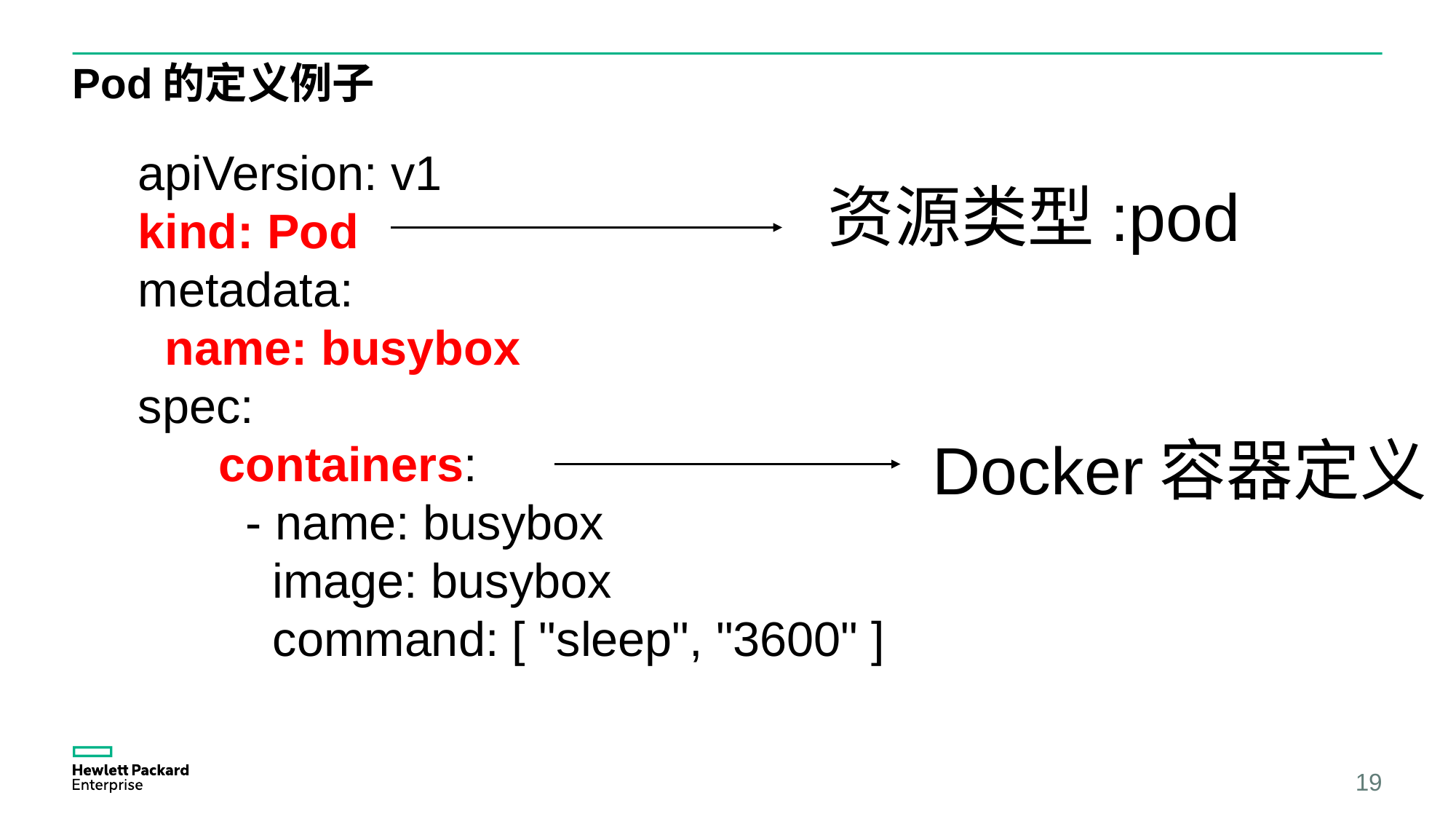

# Pod的定义例子
apiVersion: v1
kind: Pod
metadata:
  name: busybox
spec:
      containers:
        - name: busybox
          image: busybox
          command: [ "sleep", "3600" ]
资源类型:pod
Docker容器定义
19